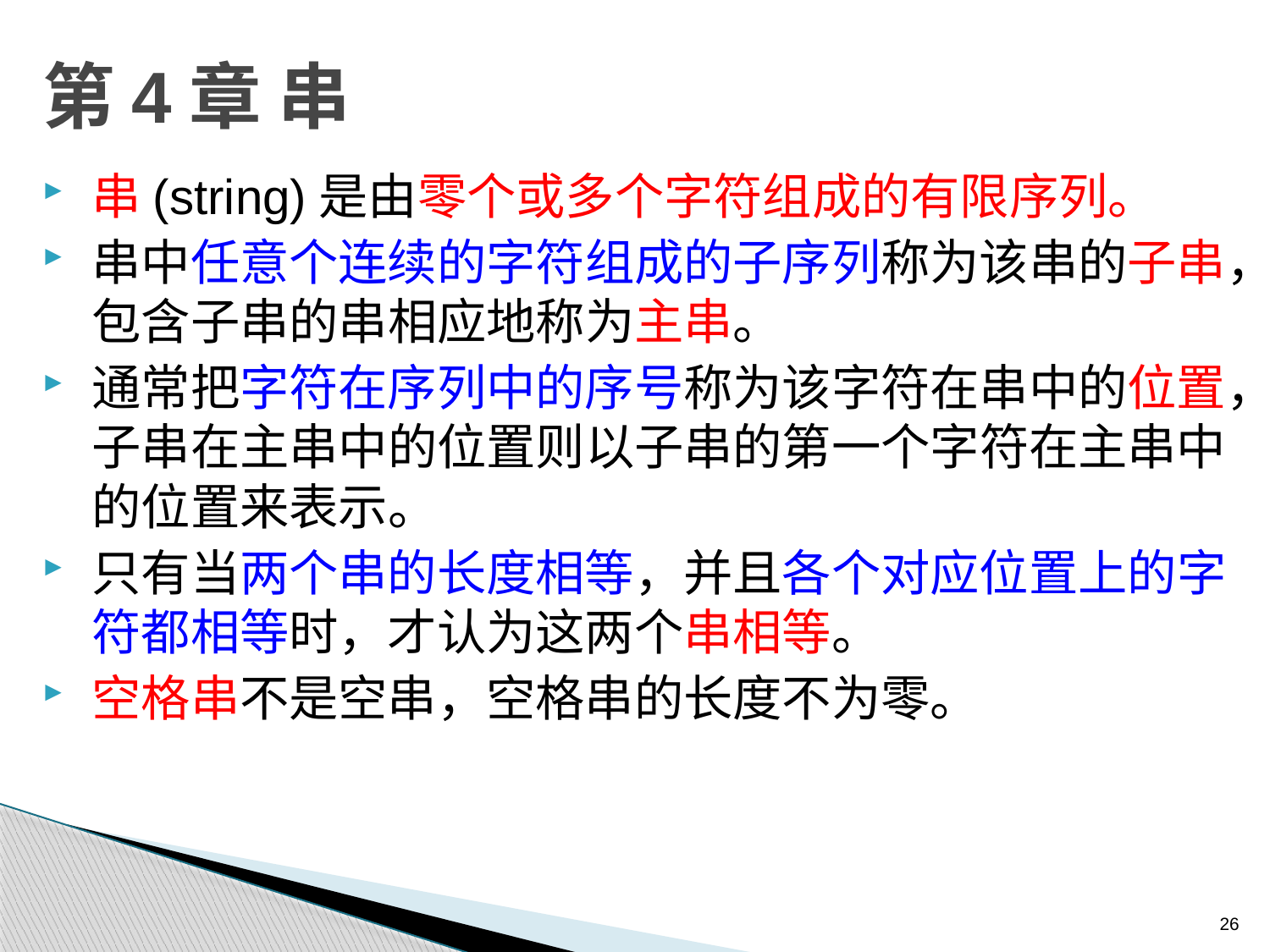

# 第4章 串
串(string)是由零个或多个字符组成的有限序列。
串中任意个连续的字符组成的子序列称为该串的子串，包含子串的串相应地称为主串。
通常把字符在序列中的序号称为该字符在串中的位置，子串在主串中的位置则以子串的第一个字符在主串中的位置来表示。
只有当两个串的长度相等，并且各个对应位置上的字符都相等时，才认为这两个串相等。
空格串不是空串，空格串的长度不为零。

26